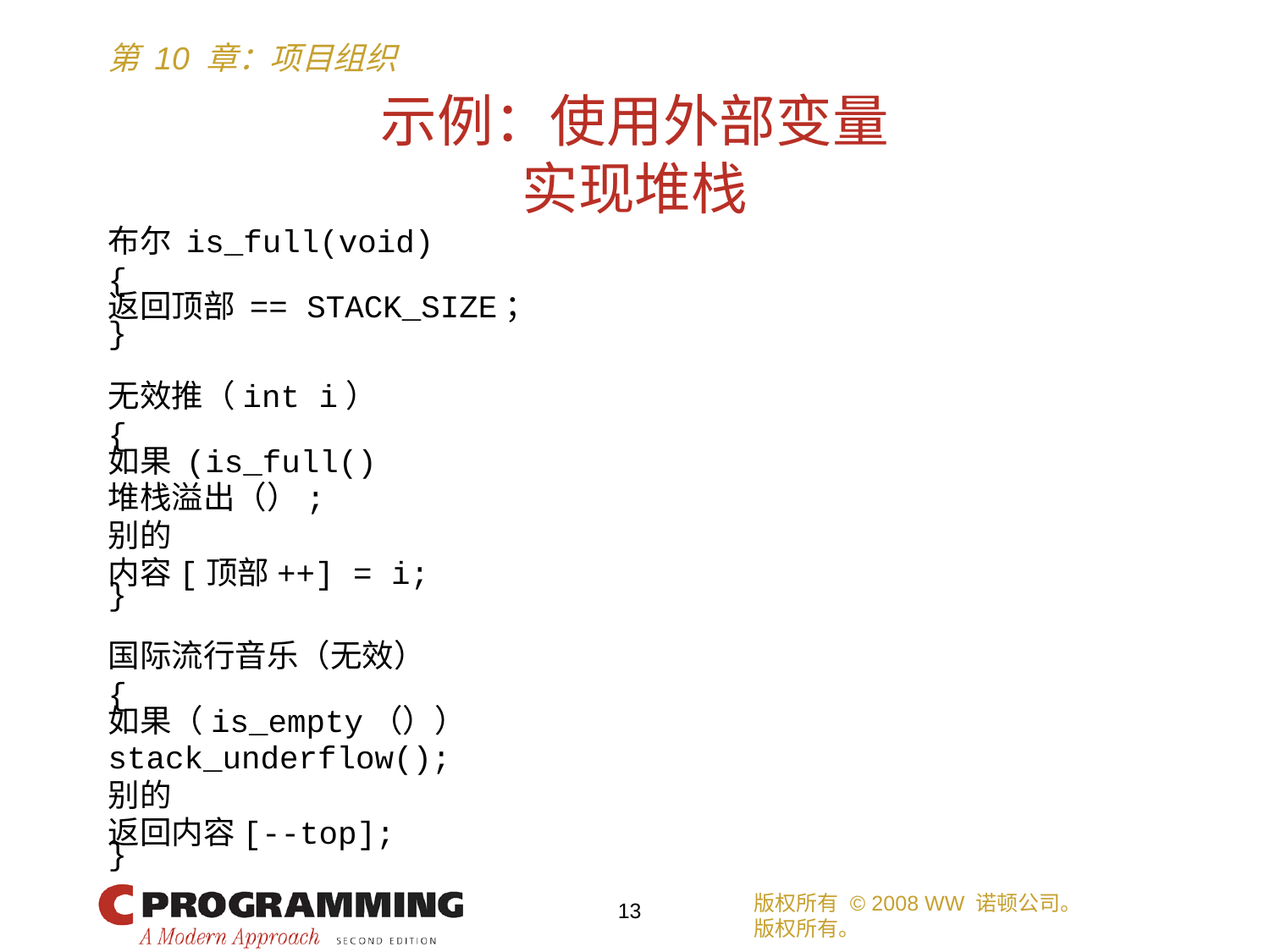

# 示例：使用外部变量 实现堆栈
布尔 is_full(void)
{
返回顶部 == STACK_SIZE；
}

无效推（int i）
{
如果 (is_full()
堆栈溢出（）;
别的
内容[顶部++] = i;
}

国际流行音乐（无效）
{
如果（is_empty（））
stack_underflow();
别的
返回内容[--top];
}
版权所有 © 2008 WW 诺顿公司。
版权所有。
13